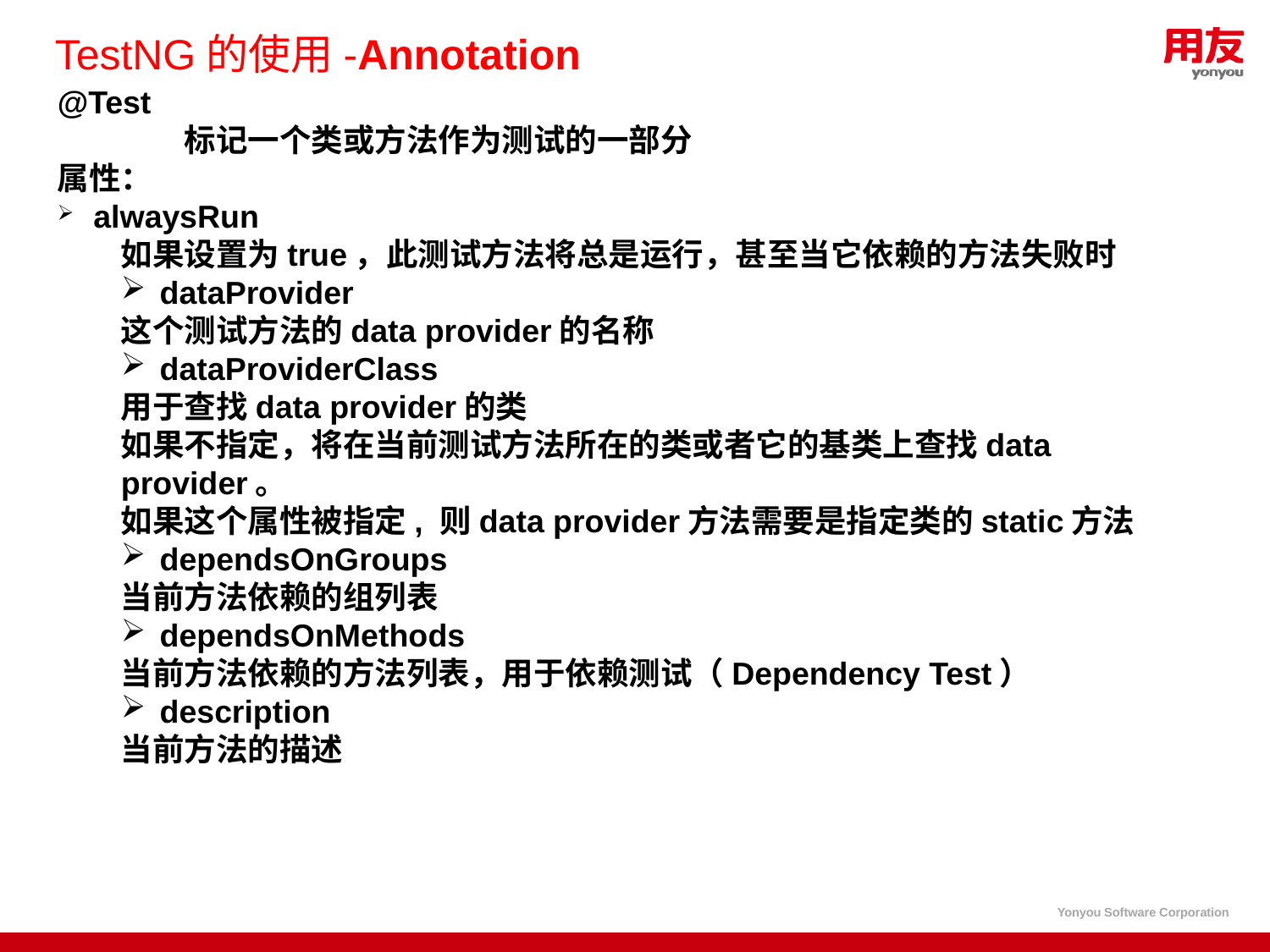

# TestNG的使用-Annotation
@Test
	标记一个类或方法作为测试的一部分
属性：
 alwaysRun
如果设置为true，此测试方法将总是运行，甚至当它依赖的方法失败时
 dataProvider
这个测试方法的data provider的名称
 dataProviderClass
用于查找data provider的类
如果不指定，将在当前测试方法所在的类或者它的基类上查找data provider。
如果这个属性被指定, 则data provider方法需要是指定类的static方法
 dependsOnGroups
当前方法依赖的组列表
 dependsOnMethods
当前方法依赖的方法列表，用于依赖测试（Dependency Test）
 description
当前方法的描述